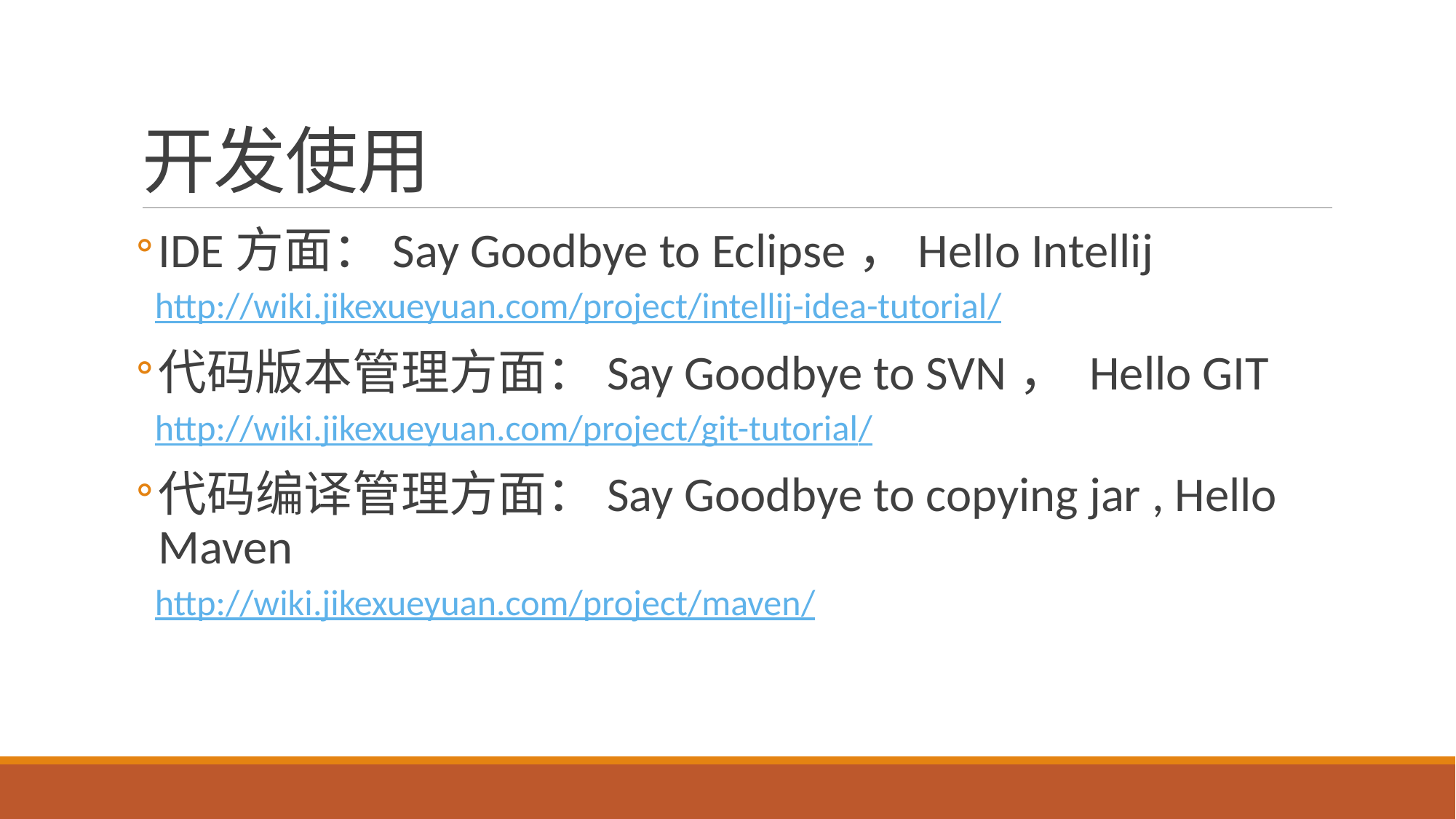

# 开发使用
IDE方面：Say Goodbye to Eclipse，Hello Intellij
http://wiki.jikexueyuan.com/project/intellij-idea-tutorial/
代码版本管理方面：Say Goodbye to SVN， Hello GIT
http://wiki.jikexueyuan.com/project/git-tutorial/
代码编译管理方面：Say Goodbye to copying jar , Hello Maven
http://wiki.jikexueyuan.com/project/maven/